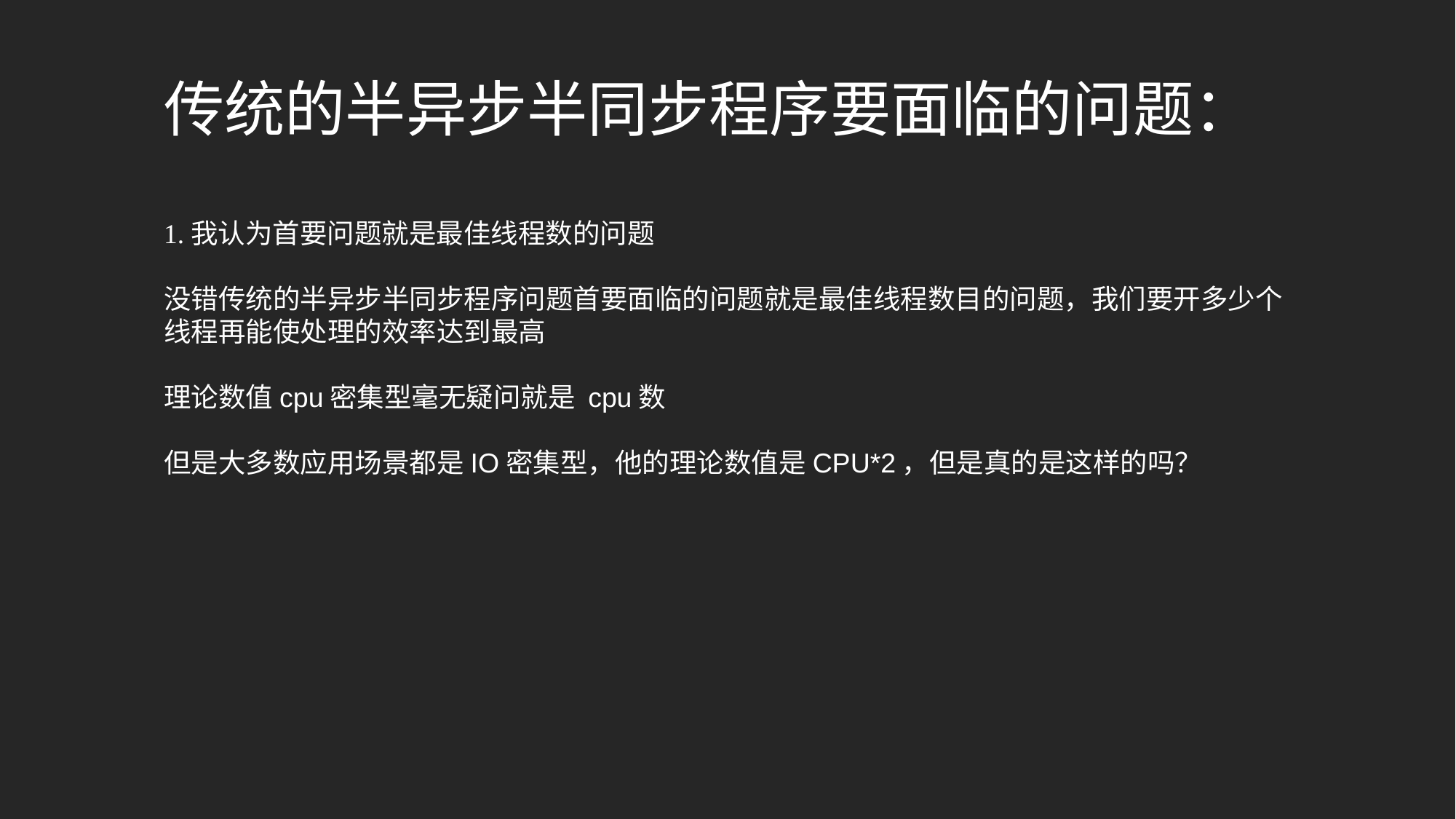

传统的半异步半同步程序要面临的问题：

1.我认为首要问题就是最佳线程数的问题

没错传统的半异步半同步程序问题首要面临的问题就是最佳线程数目的问题，我们要开多少个线程再能使处理的效率达到最高

理论数值cpu密集型毫无疑问就是 cpu数

但是大多数应用场景都是IO密集型，他的理论数值是CPU*2，但是真的是这样的吗？